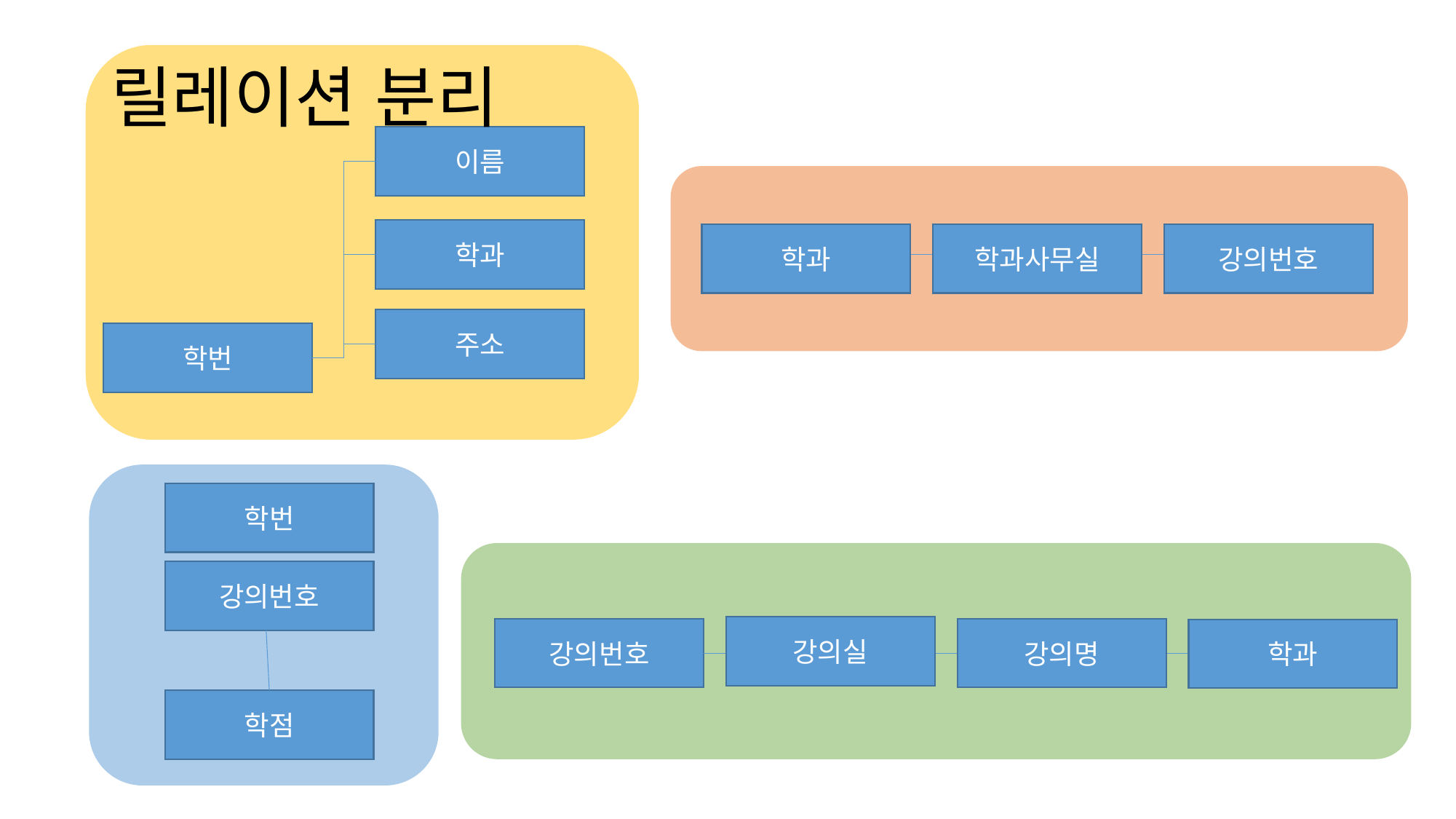

# 릴레이션 분리

이름

학과
학과
학과사무실
강의번호
주소
학번

학번

강의번호
강의실
강의번호
강의명
학과
학점